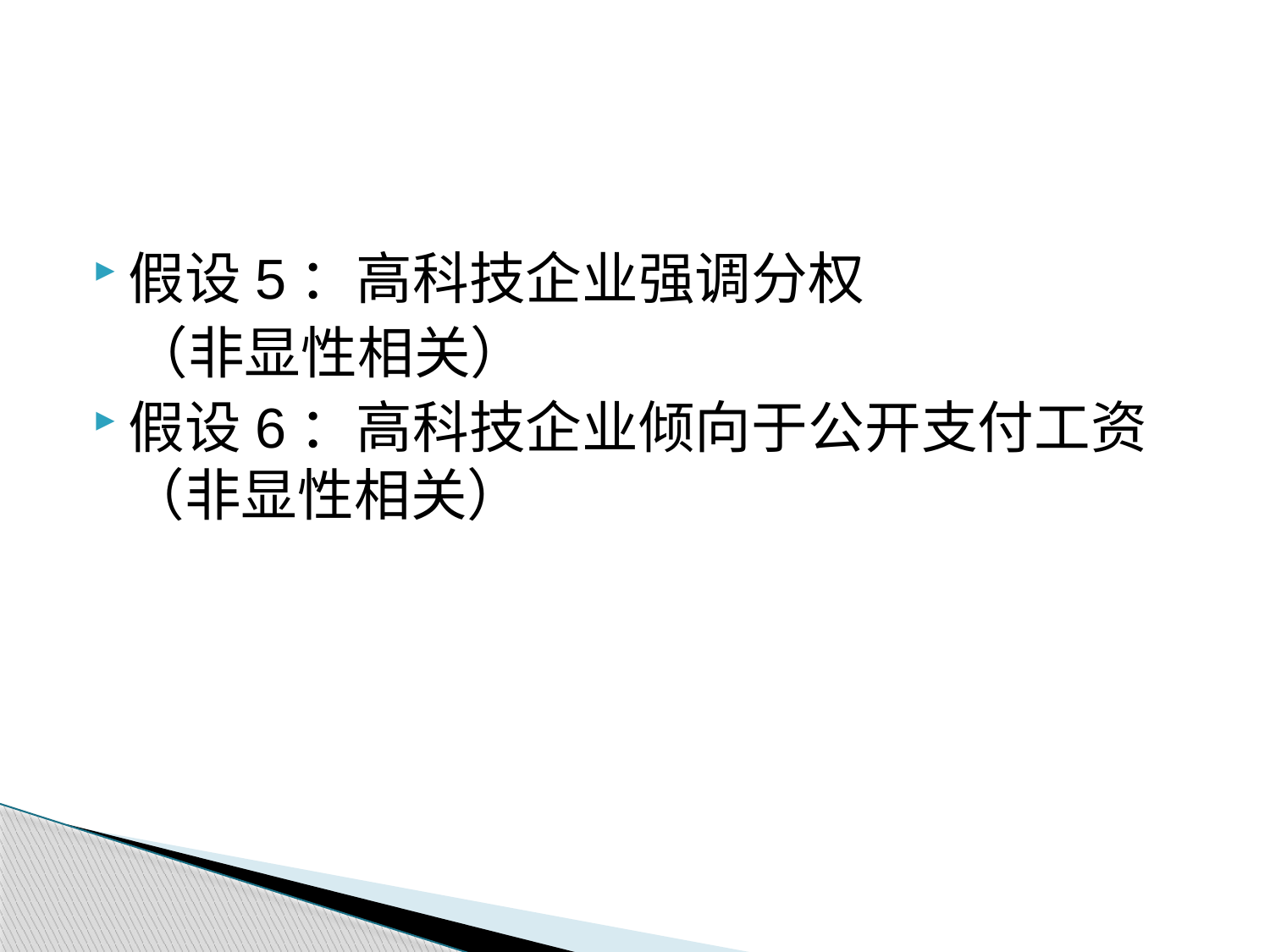

假设5：高科技企业强调分权
  （非显性相关）
假设6：高科技企业倾向于公开支付工资（非显性相关）